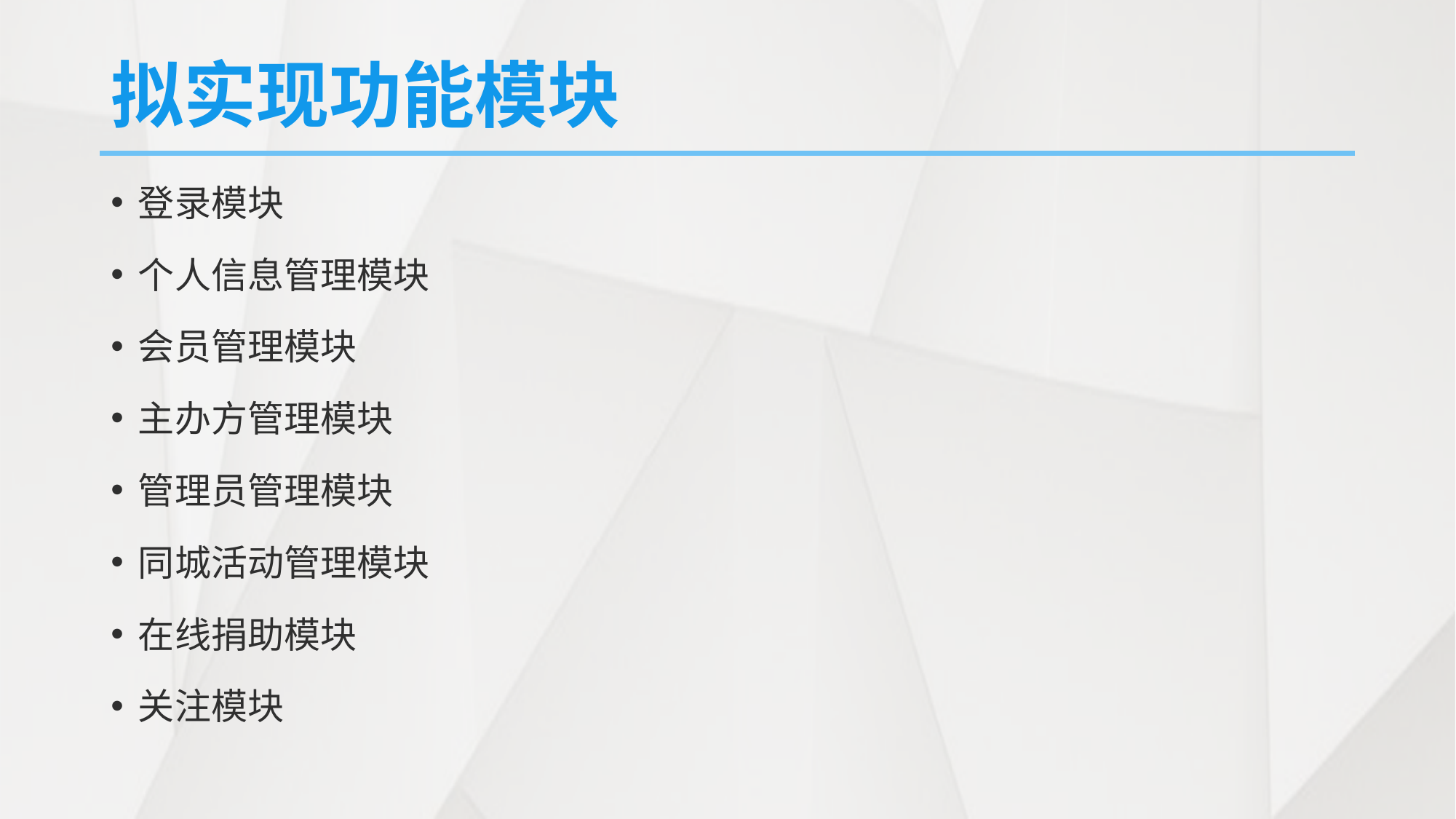

# 拟实现功能模块
登录模块
个人信息管理模块
会员管理模块
主办方管理模块
管理员管理模块
同城活动管理模块
在线捐助模块
关注模块